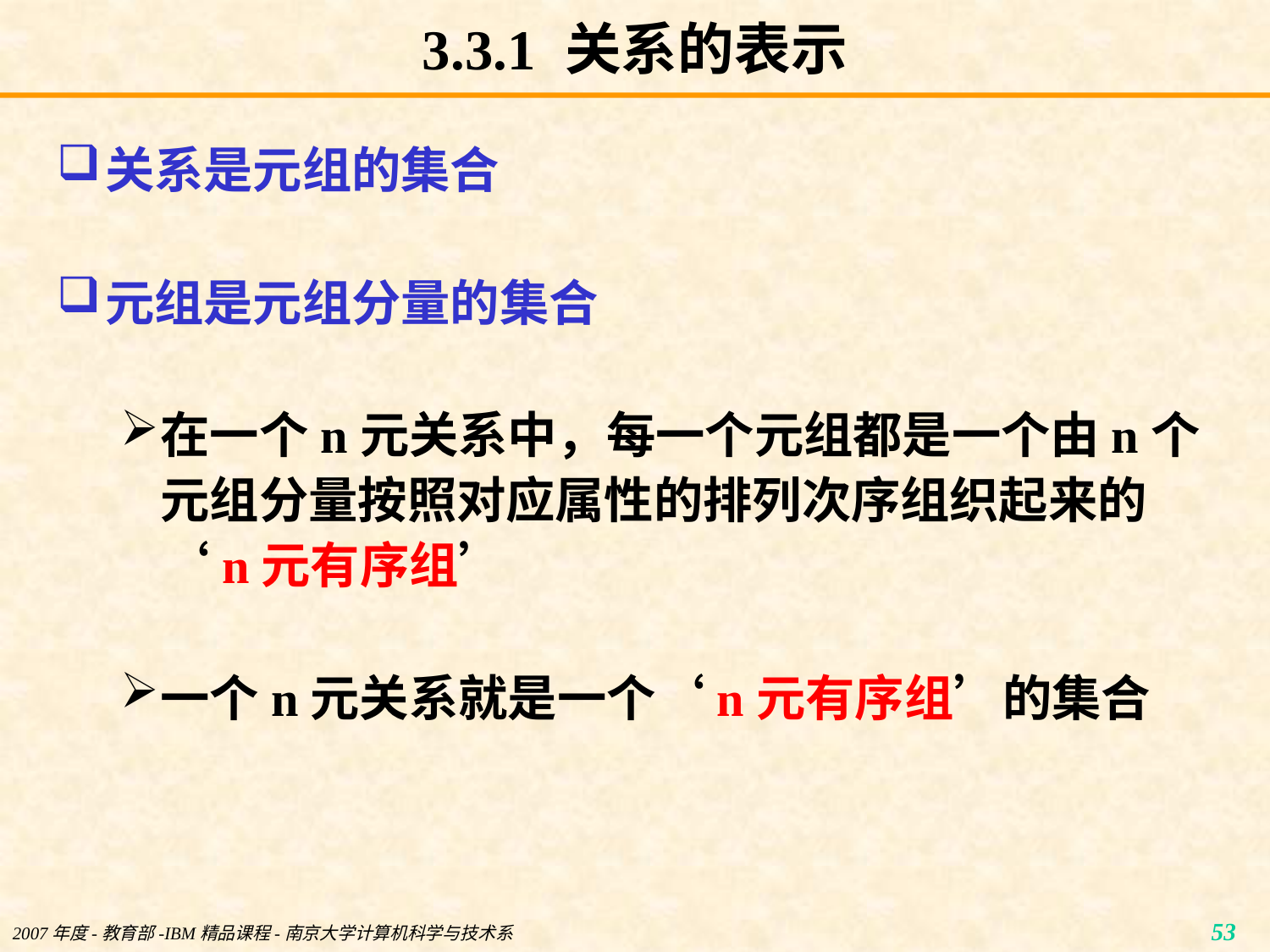

# 3.3.1 关系的表示
关系是元组的集合

元组是元组分量的集合

在一个n元关系中，每一个元组都是一个由n个元组分量按照对应属性的排列次序组织起来的‘n元有序组’

一个n元关系就是一个‘n元有序组’的集合
53
2007年度-教育部-IBM精品课程-南京大学计算机科学与技术系